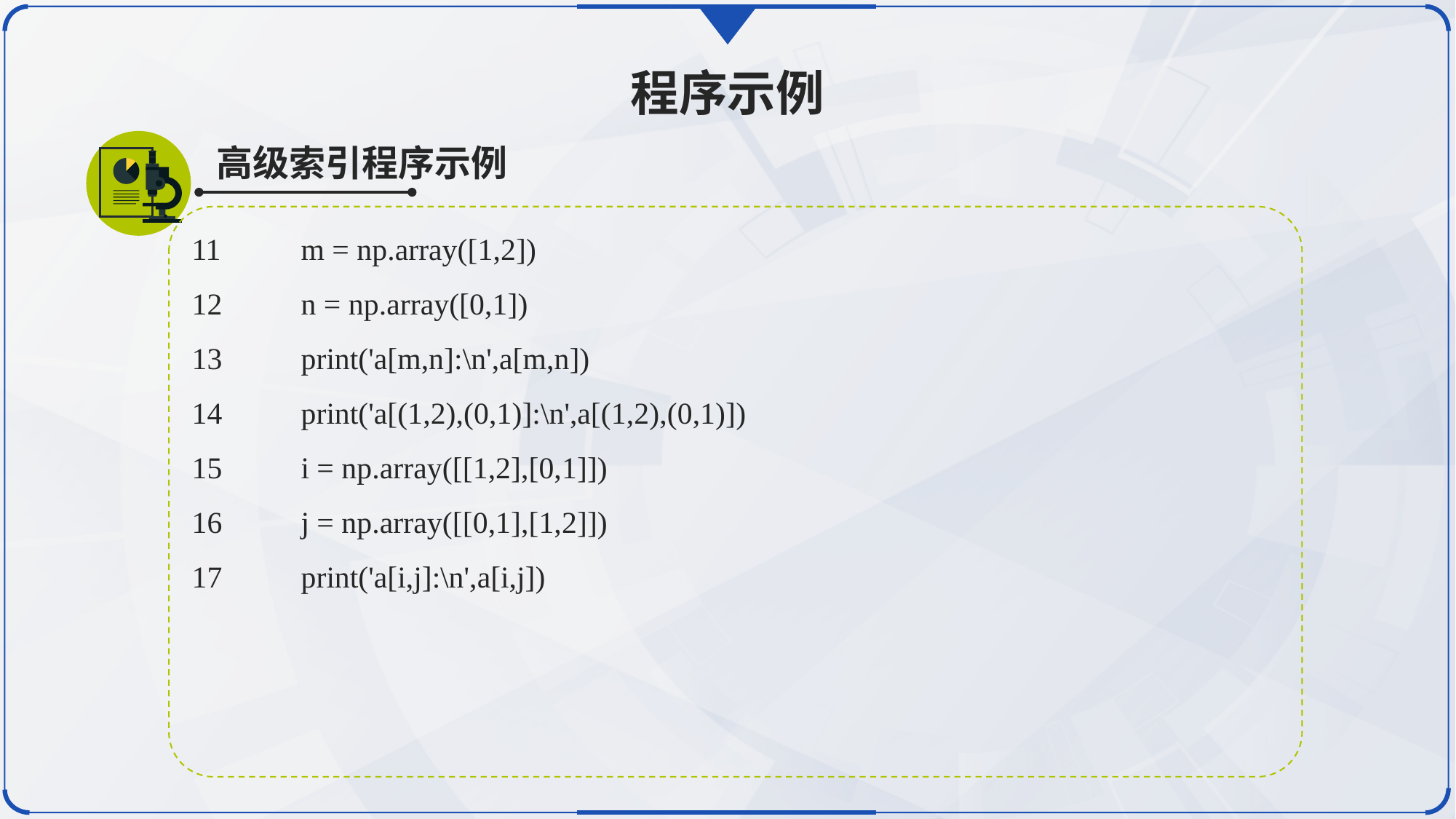

程序示例

高级索引程序示例

11	m = np.array([1,2])
12	n = np.array([0,1])
13	print('a[m,n]:\n',a[m,n])
14	print('a[(1,2),(0,1)]:\n',a[(1,2),(0,1)])
15	i = np.array([[1,2],[0,1]])
16	j = np.array([[0,1],[1,2]])
17	print('a[i,j]:\n',a[i,j])